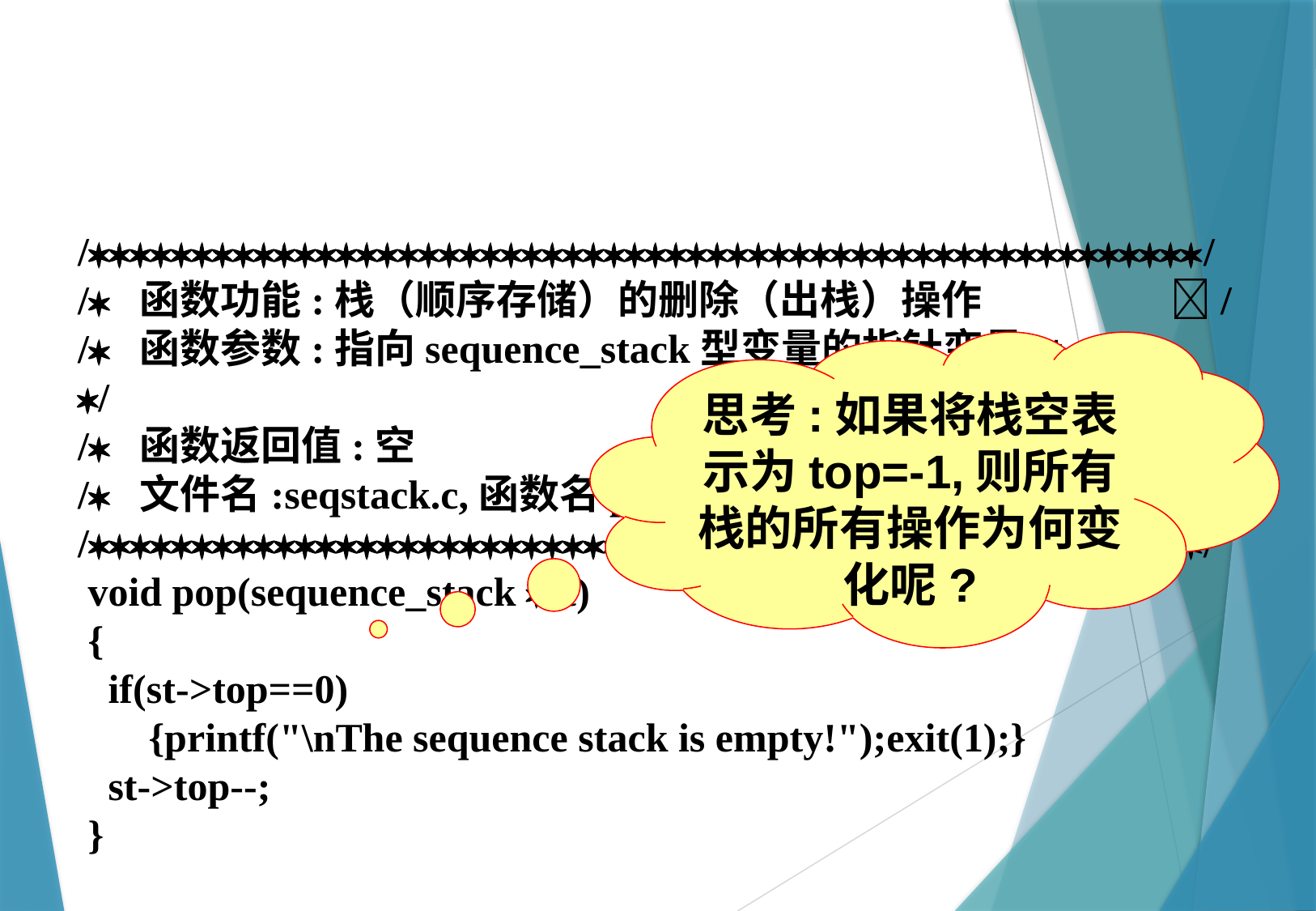

/∗∗∗∗∗∗∗∗∗∗∗∗∗∗∗∗∗∗∗∗∗∗∗∗∗∗∗∗∗∗∗∗∗∗∗∗∗∗∗∗∗∗∗∗∗∗∗∗∗∗∗∗∗∗/
/∗  函数功能:栈（顺序存储）的删除（出栈）操作          	∗/
/∗  函数参数:指向sequence_stack型变量的指针变量st 	            ∗/
/∗  函数返回值:空                                      	                                    ∗/
/∗  文件名:seqstack.c,函数名pop()                  	                        ∗/
/∗∗∗∗∗∗∗∗∗∗∗∗∗∗∗∗∗∗∗∗∗∗∗∗∗∗∗∗∗∗∗∗∗∗∗∗∗∗∗∗∗∗∗∗∗∗∗∗∗∗∗∗∗∗/
 void pop(sequence_stack ∗st)
 {
   if(st->top==0)
       {printf("\nThe sequence stack is empty!");exit(1);}
   st->top--;
 }

算法2.13栈（顺序存储）的删除操作
思考:如果将栈空表示为top=-1,则所有栈的所有操作为何变化呢?